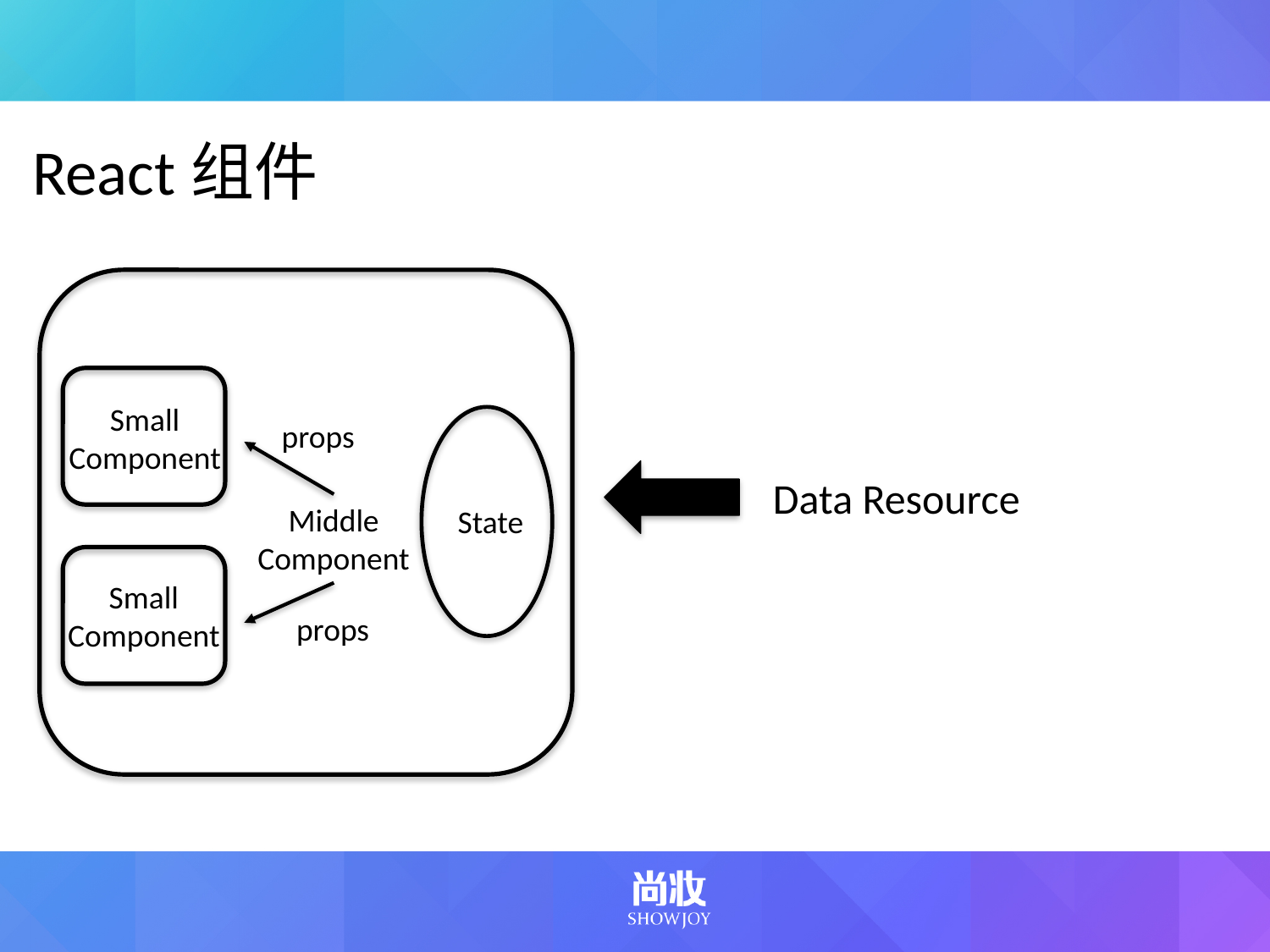

React组件

Small
Component

props

Data Resource
Middle
Component
State

Small
Component
props